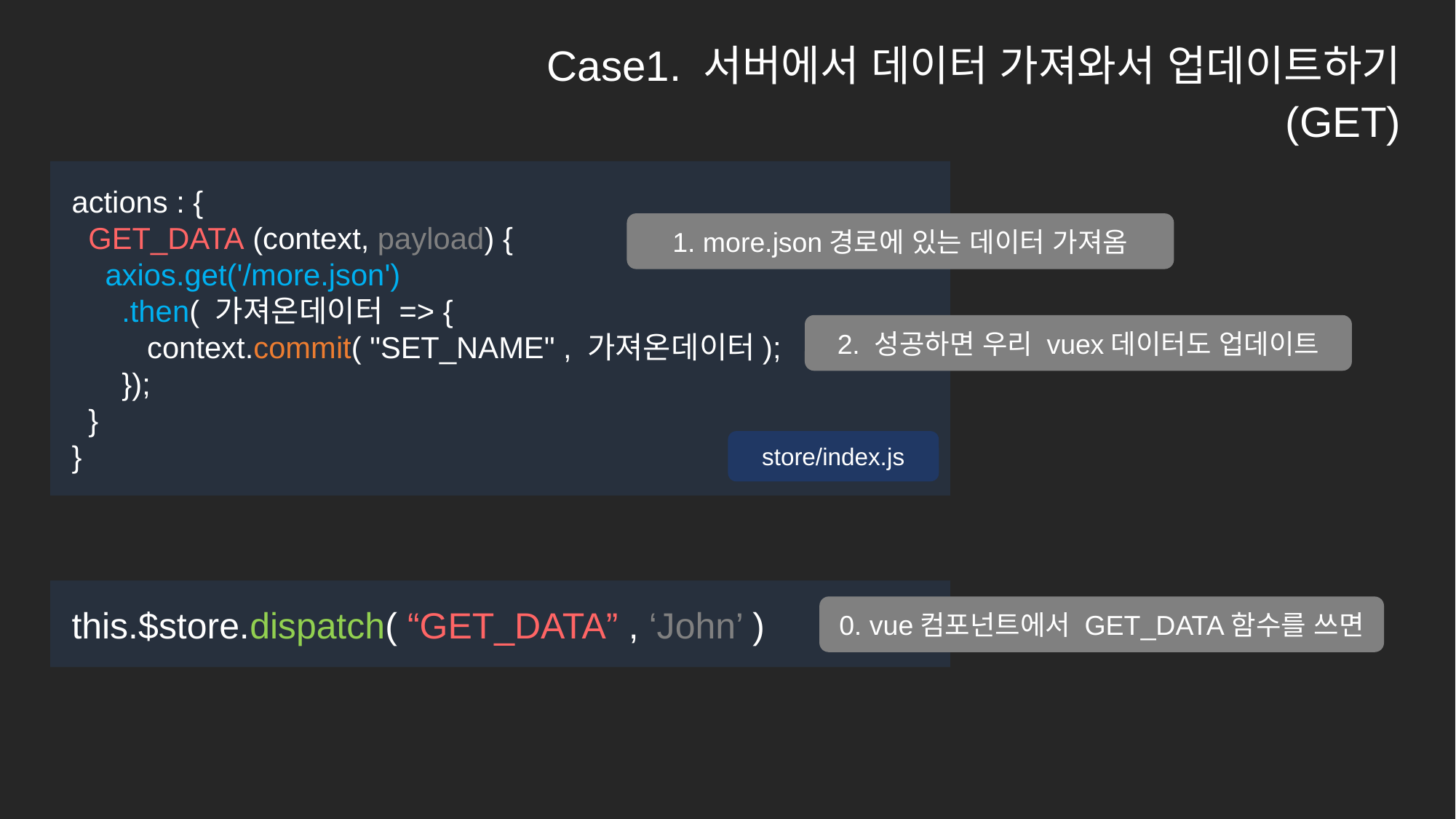

Case1. 서버에서 데이터 가져와서 업데이트하기 (GET)
actions : {
  GET_DATA (context, payload) {
    axios.get('/more.json')
      .then( 가져온데이터 => {
         context.commit( "SET_NAME" , 가져온데이터);
      });
  }
}
1. more.json경로에 있는 데이터 가져옴
2. 성공하면 우리 vuex데이터도 업데이트
store/index.js
this.$store.dispatch( “GET_DATA” , ‘John’ )
0. vue컴포넌트에서 GET_DATA함수를 쓰면